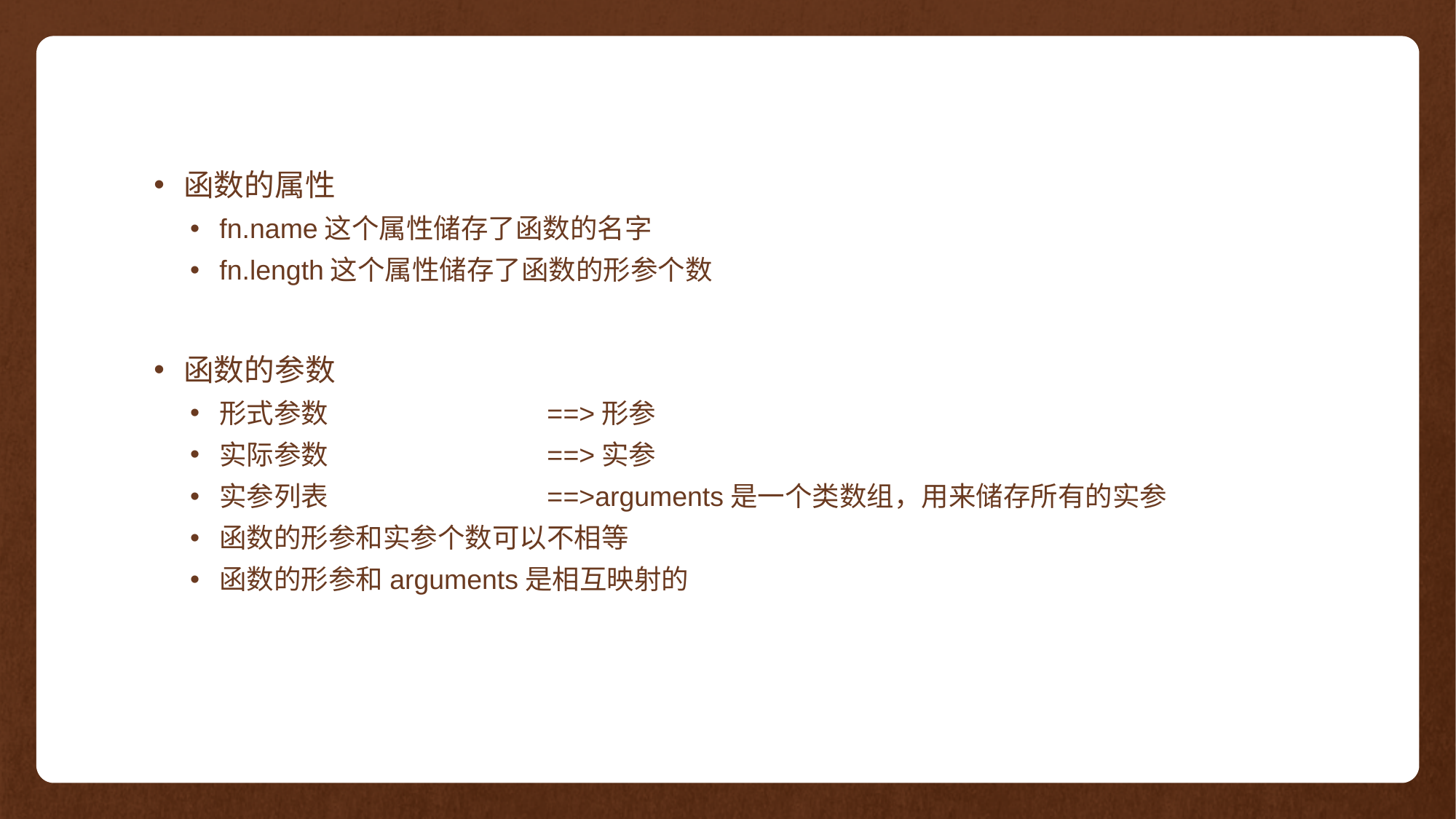

函数的属性
fn.name这个属性储存了函数的名字
fn.length这个属性储存了函数的形参个数

函数的参数
形式参数		==>形参
实际参数		==>实参
实参列表		==>arguments是一个类数组，用来储存所有的实参
函数的形参和实参个数可以不相等
函数的形参和arguments是相互映射的